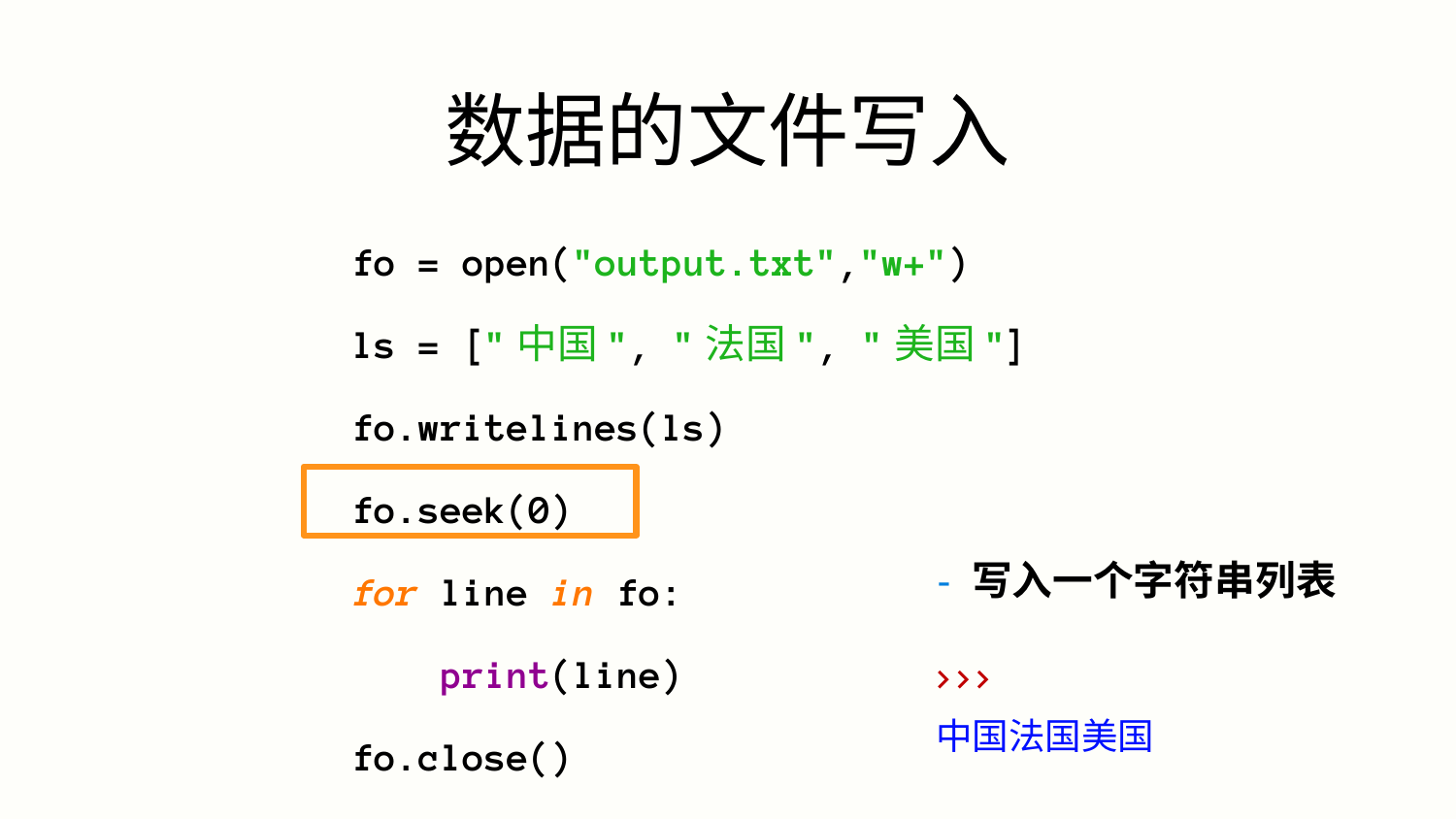

数据的文件写入
fo = open("output.txt","w+")
ls = ["中国", "法国", "美国"]
fo.writelines(ls)
fo.seek(0)
for line in fo:
    print(line)
fo.close()

- 写入一个字符串列表
>>>
中国法国美国